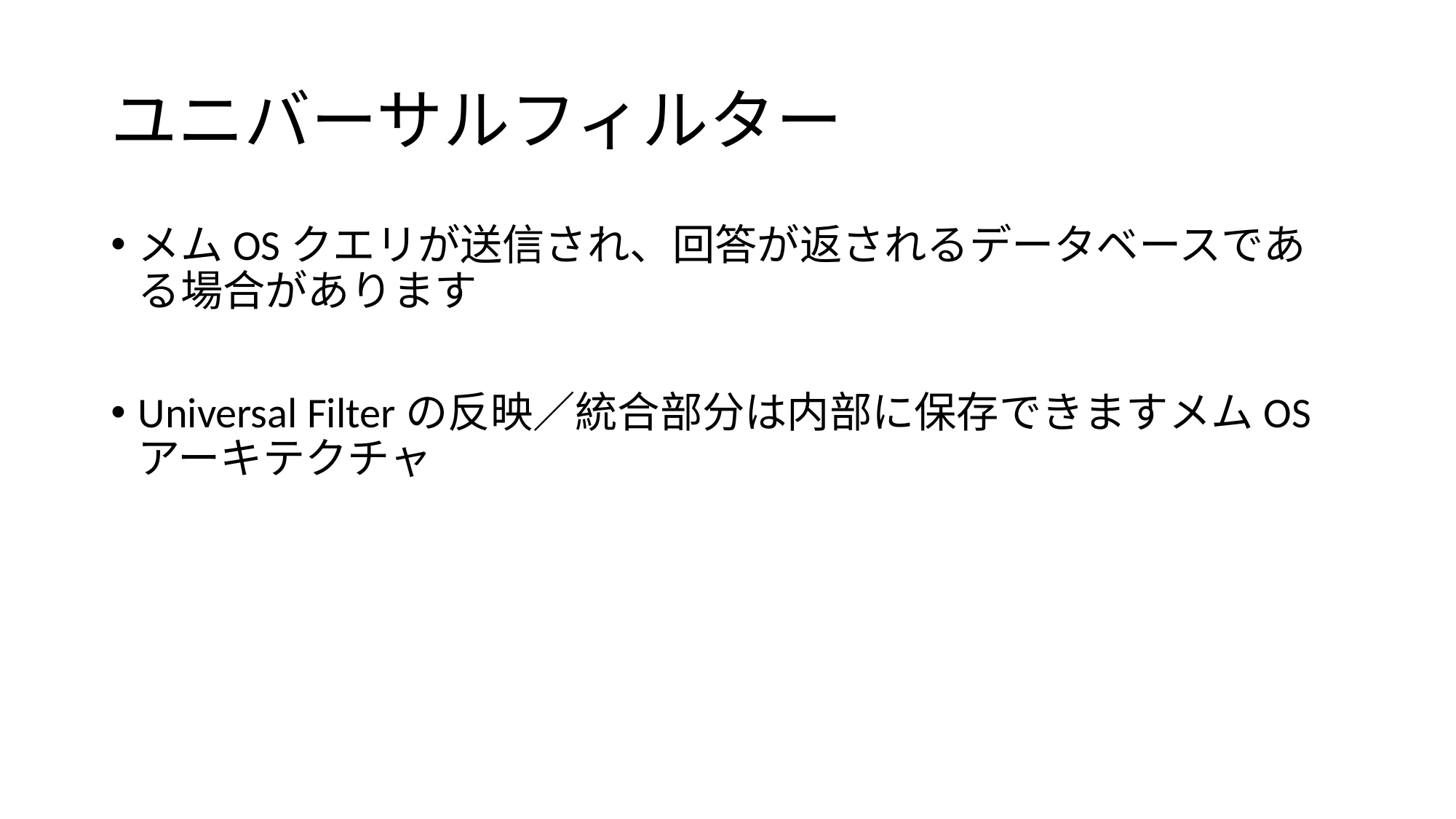

# ユニバーサルフィルター
メムOSクエリが送信され、回答が返されるデータベースである場合があります

Universal Filterの反映／統合部分は内部に保存できますメムOSアーキテクチャ